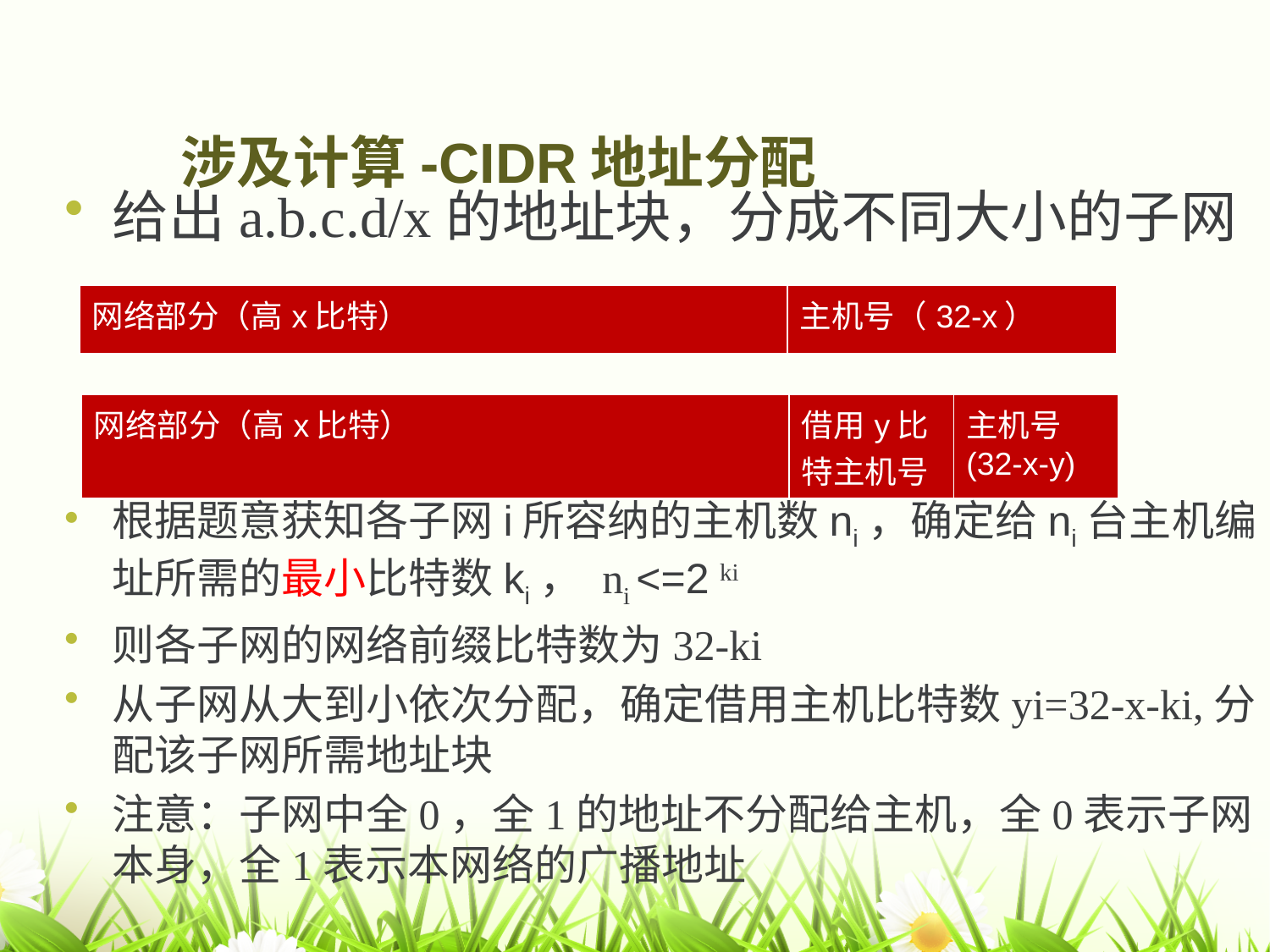

# 涉及计算-CIDR地址分配
给出a.b.c.d/x的地址块，分成不同大小的子网

根据题意获知各子网i所容纳的主机数ni，确定给ni台主机编址所需的最小比特数ki， ni <=2 ki
则各子网的网络前缀比特数为32-ki
从子网从大到小依次分配，确定借用主机比特数yi=32-x-ki,分配该子网所需地址块
注意：子网中全0，全1的地址不分配给主机，全0表示子网本身，全1表示本网络的广播地址
| 网络部分（高x比特） | 主机号（32-x） |
| --- | --- |
| 网络部分（高x比特） | 借用y比特主机号 | 主机号 (32-x-y) |
| --- | --- | --- |